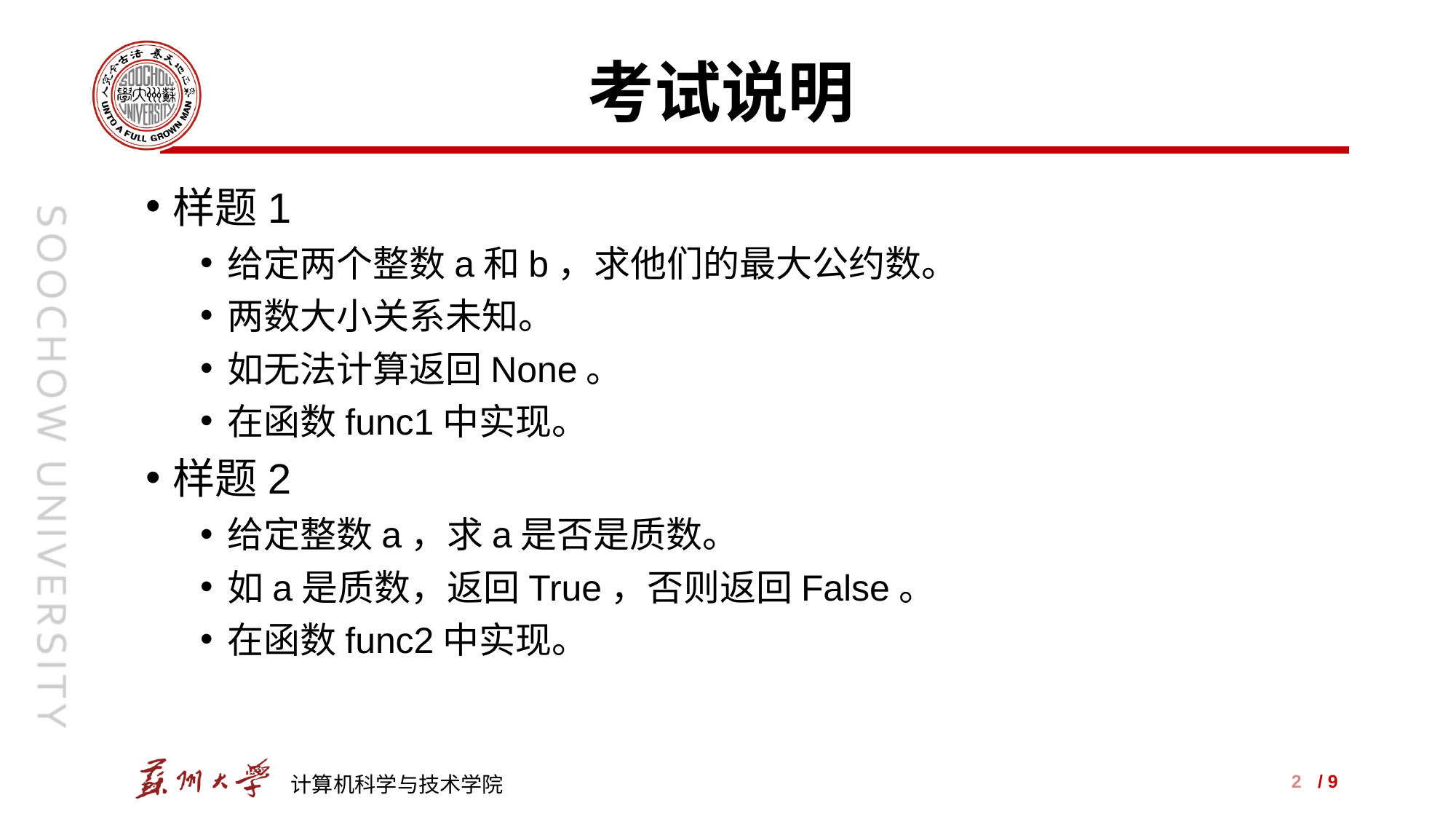

# 考试说明
样题1
给定两个整数a和b，求他们的最大公约数。
两数大小关系未知。
如无法计算返回None。
在函数func1中实现。
样题2
给定整数a，求a是否是质数。
如a是质数，返回True，否则返回False。
在函数func2中实现。
2